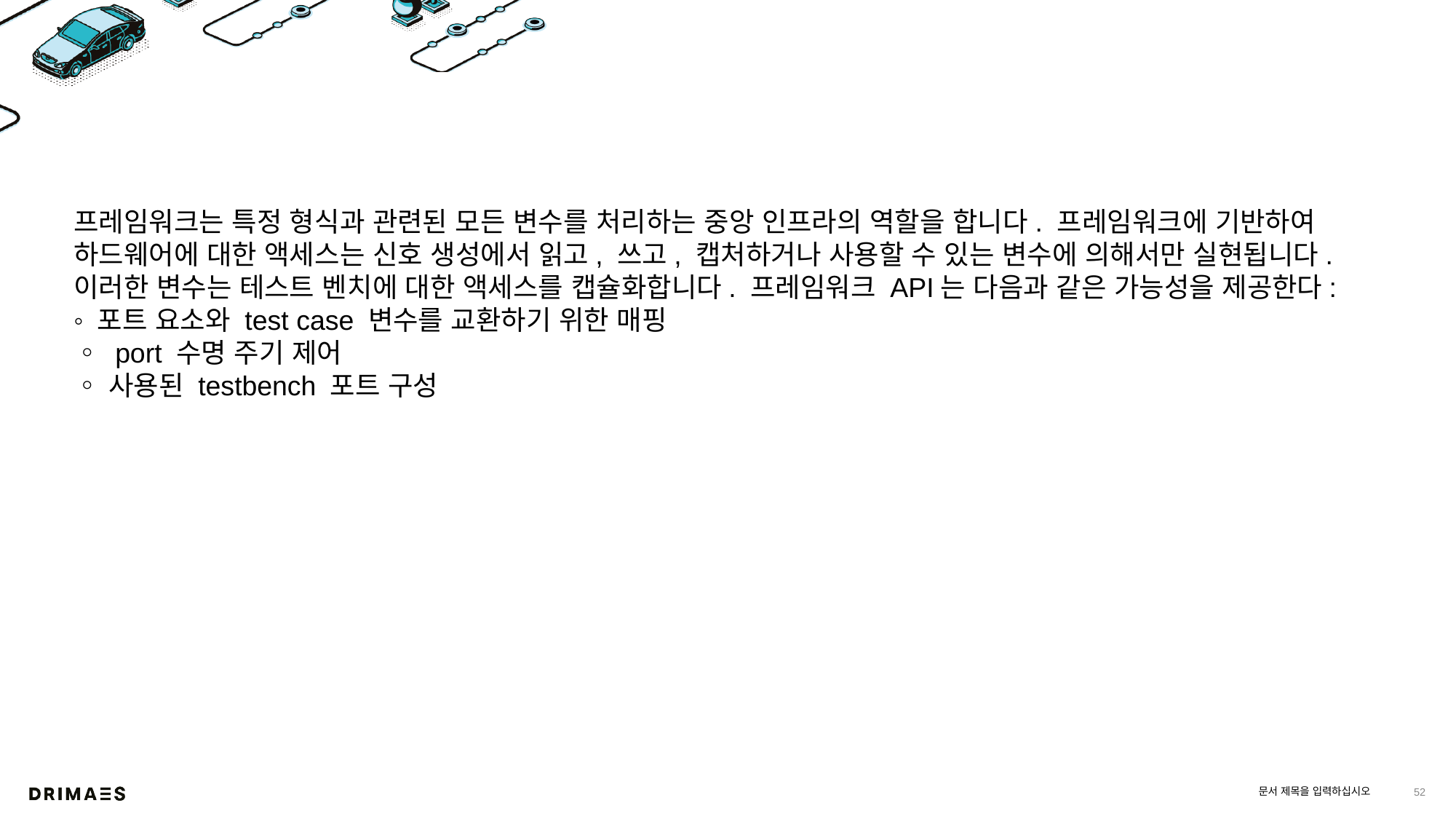

#

프레임워크는 특정 형식과 관련된 모든 변수를 처리하는 중앙 인프라의 역할을 합니다. 프레임워크에 기반하여 하드웨어에 대한 액세스는 신호 생성에서 읽고, 쓰고, 캡처하거나 사용할 수 있는 변수에 의해서만 실현됩니다. 이러한 변수는 테스트 벤치에 대한 액세스를 캡슐화합니다. 프레임워크 API는 다음과 같은 가능성을 제공한다:
◦ 포트 요소와 test case 변수를 교환하기 위한 매핑
◦ port 수명 주기 제어
◦ 사용된 testbench 포트 구성
문서 제목을 입력하십시오